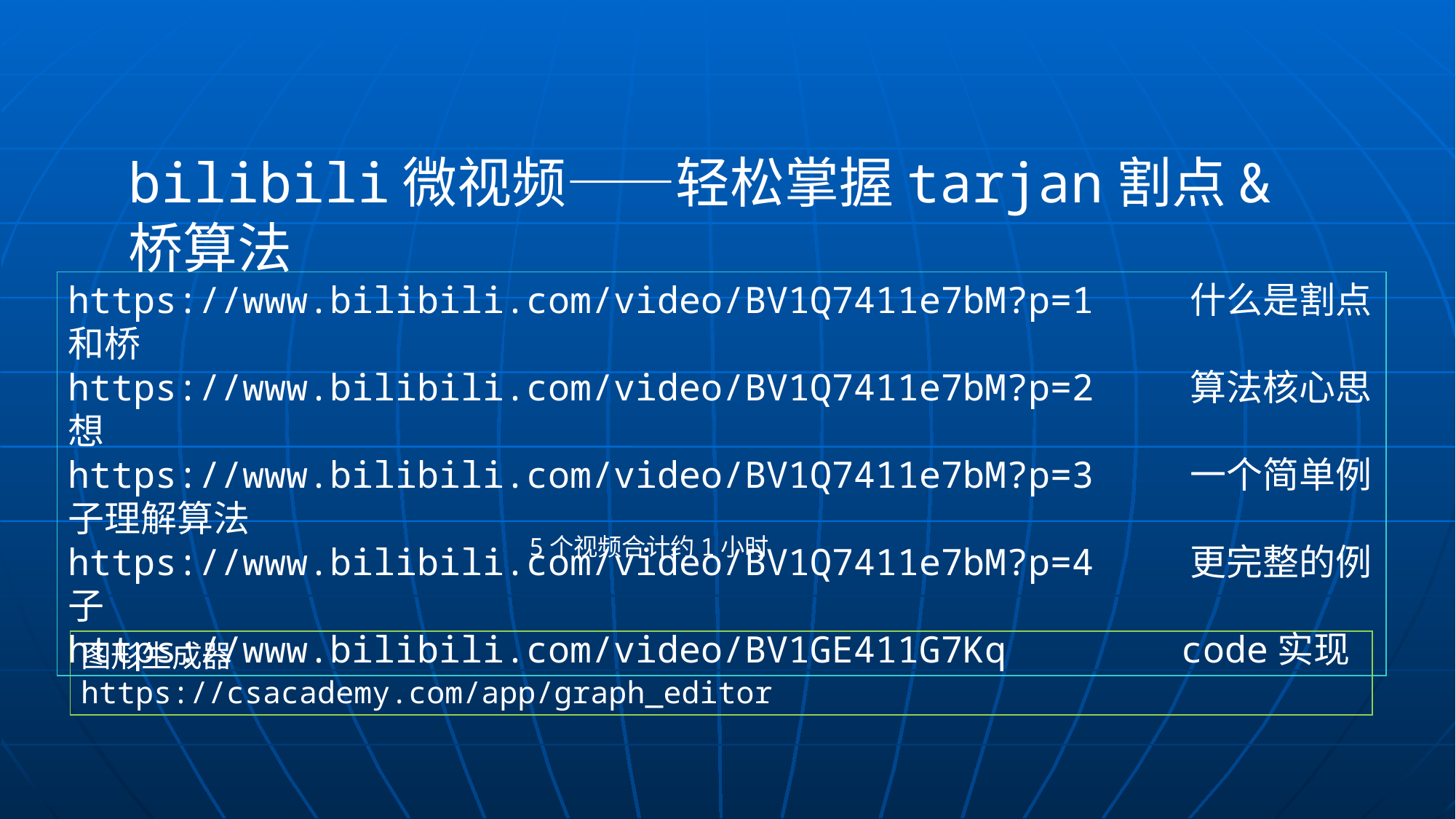

bilibili微视频——轻松掌握tarjan割点&桥算法
https://www.bilibili.com/video/BV1Q7411e7bM?p=1    什么是割点和桥
https://www.bilibili.com/video/BV1Q7411e7bM?p=2    算法核心思想
https://www.bilibili.com/video/BV1Q7411e7bM?p=3    一个简单例子理解算法
https://www.bilibili.com/video/BV1Q7411e7bM?p=4    更完整的例子
https://www.bilibili.com/video/BV1GE411G7Kq        code实现
5个视频合计约1小时
图形生成器
https://csacademy.com/app/graph_editor